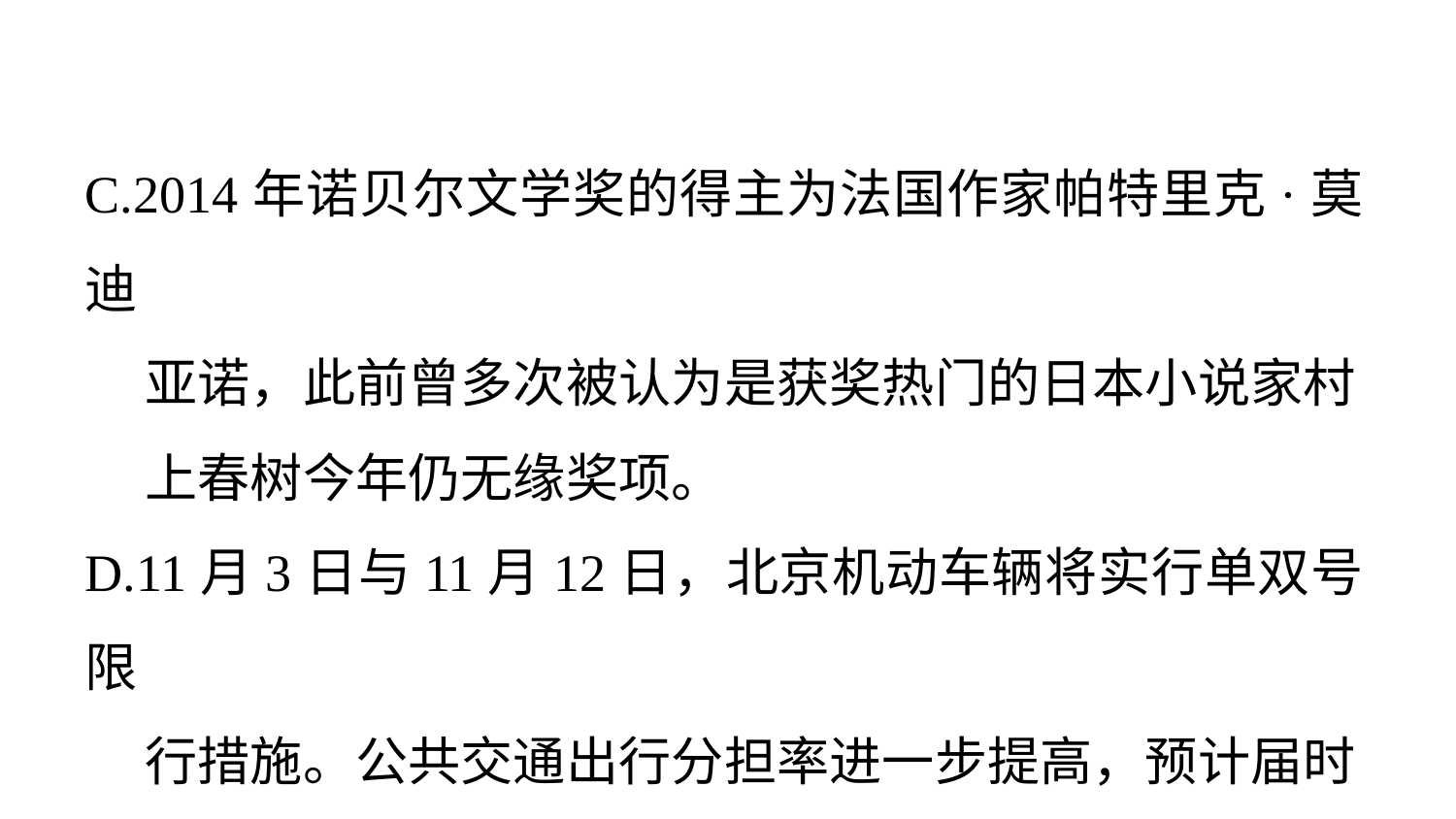

C.2014年诺贝尔文学奖的得主为法国作家帕特里克·莫迪
    亚诺，此前曾多次被认为是获奖热门的日本小说家村
    上春树今年仍无缘奖项。
D.11月3日与11月12日，北京机动车辆将实行单双号限
    行措施。公共交通出行分担率进一步提高，预计届时
    乘坐公共交通出行人数将增加大约300万人次左右。